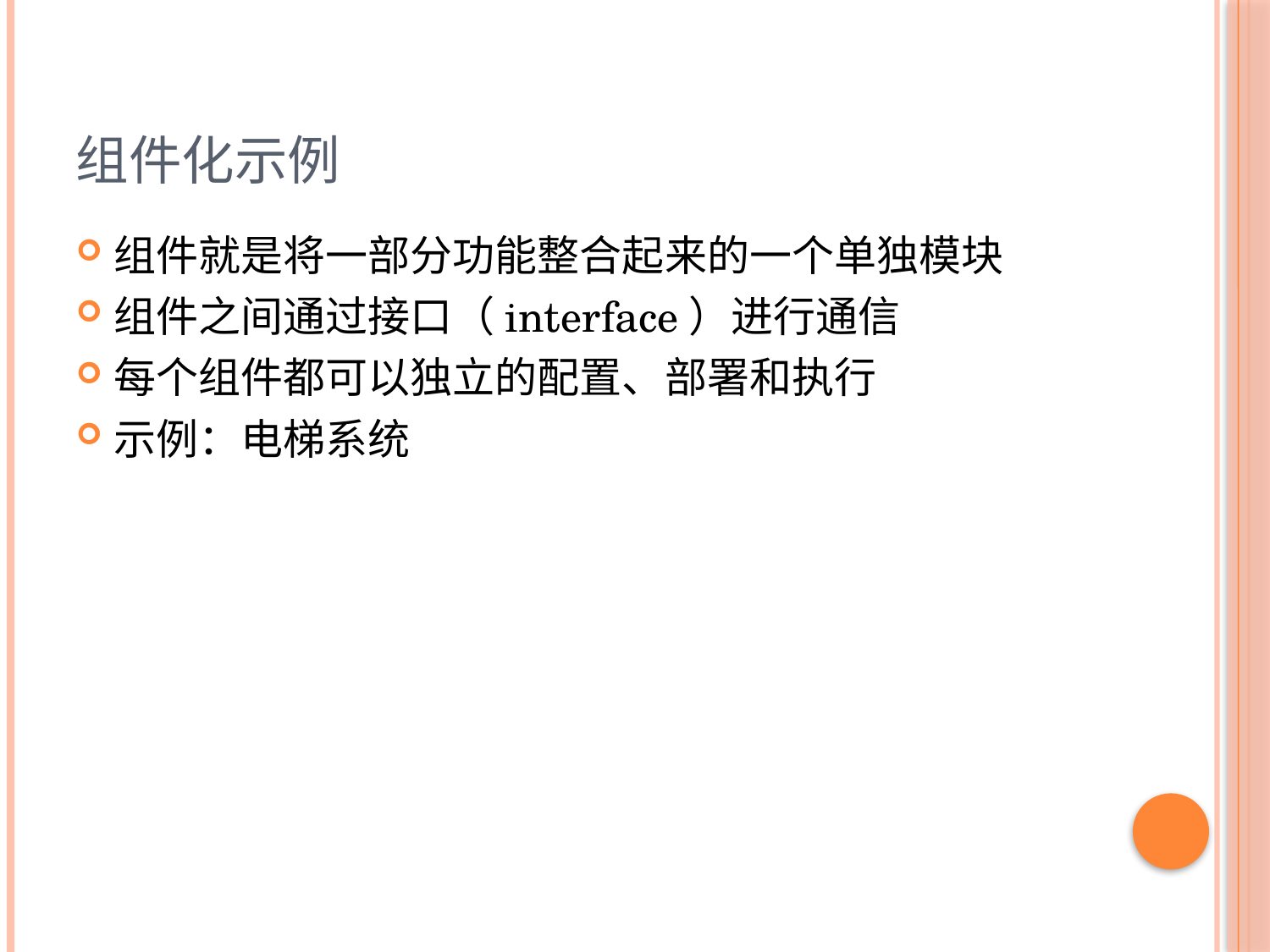

# 组件化示例
组件就是将一部分功能整合起来的一个单独模块
组件之间通过接口（interface）进行通信
每个组件都可以独立的配置、部署和执行
示例：电梯系统